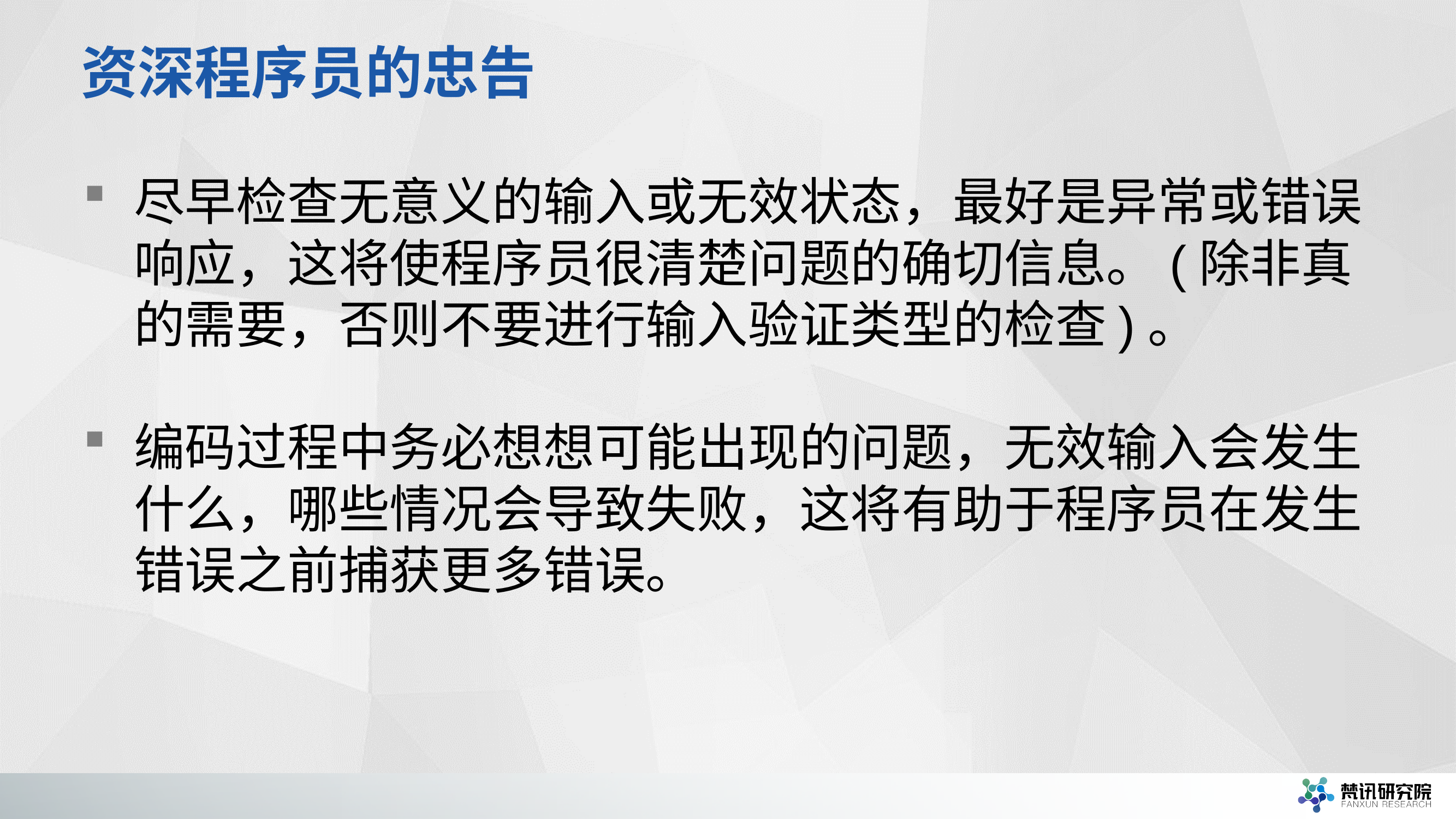

# 资深程序员的忠告
尽早检查无意义的输入或无效状态，最好是异常或错误响应，这将使程序员很清楚问题的确切信息。(除非真的需要，否则不要进行输入验证类型的检查)。

编码过程中务必想想可能出现的问题，无效输入会发生什么，哪些情况会导致失败，这将有助于程序员在发生错误之前捕获更多错误。